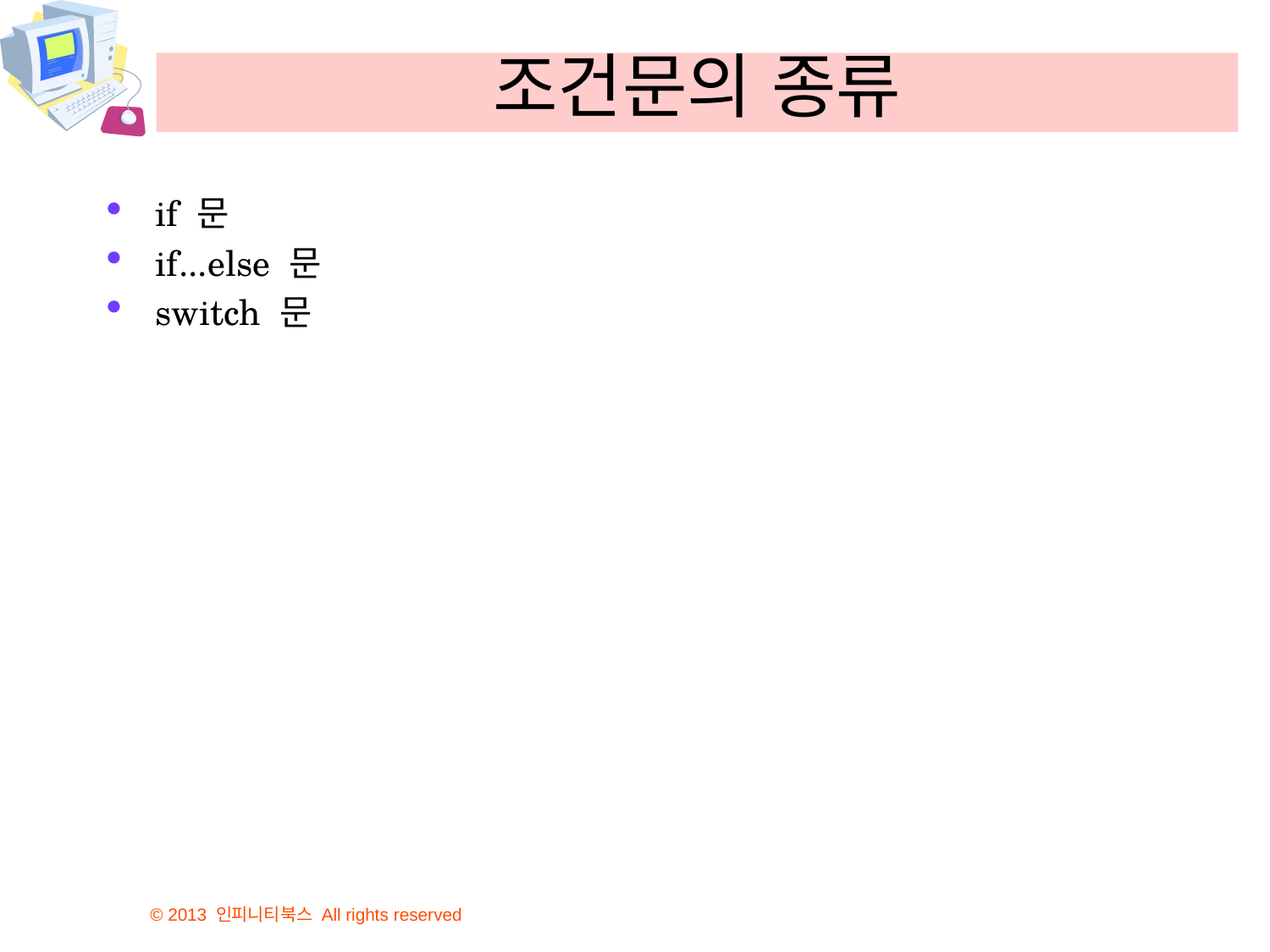

# 조건문의 종류
if 문
if...else 문
switch 문